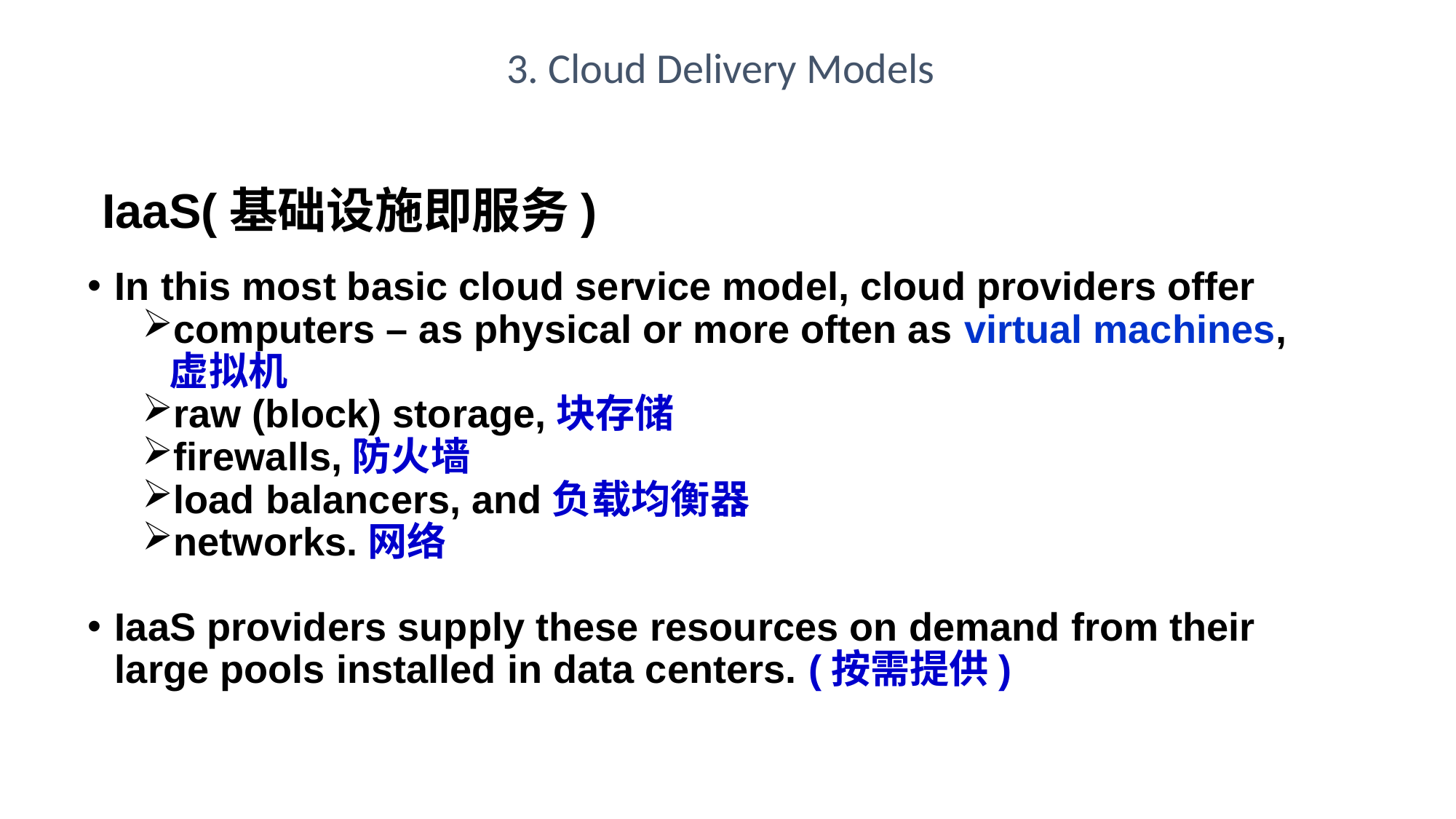

3. Cloud Delivery Models
# IaaS(基础设施即服务)
In this most basic cloud service model, cloud providers offer
computers – as physical or more often as virtual machines, 虚拟机
raw (block) storage,块存储
firewalls,防火墙
load balancers, and负载均衡器
networks.网络

IaaS providers supply these resources on demand from their large pools installed in data centers. (按需提供)